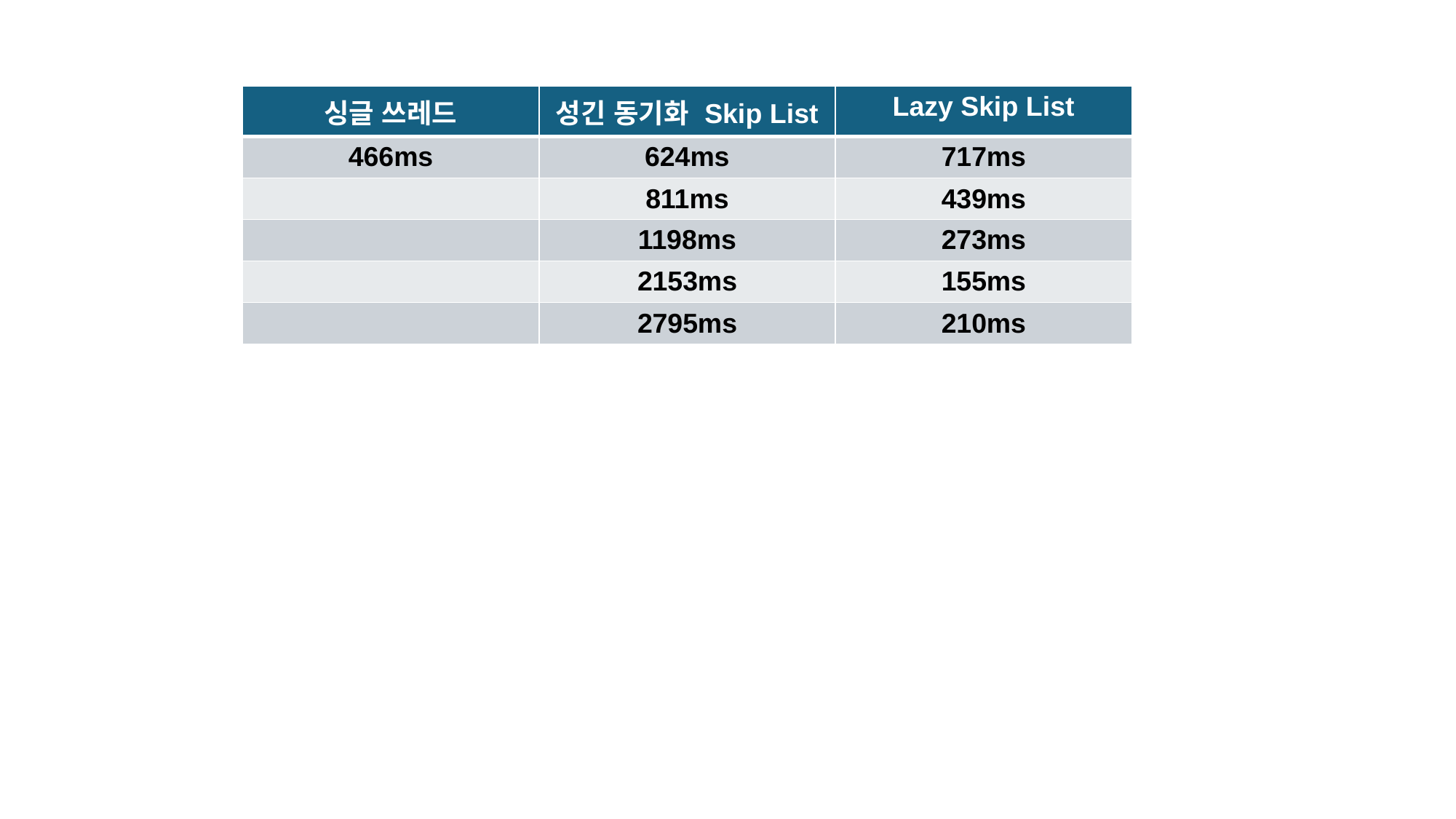

| 싱글 쓰레드 | 성긴 동기화 Skip List | Lazy Skip List |
| --- | --- | --- |
| 466ms | 624ms | 717ms |
|  | 811ms | 439ms |
|  | 1198ms | 273ms |
|  | 2153ms | 155ms |
|  | 2795ms | 210ms |